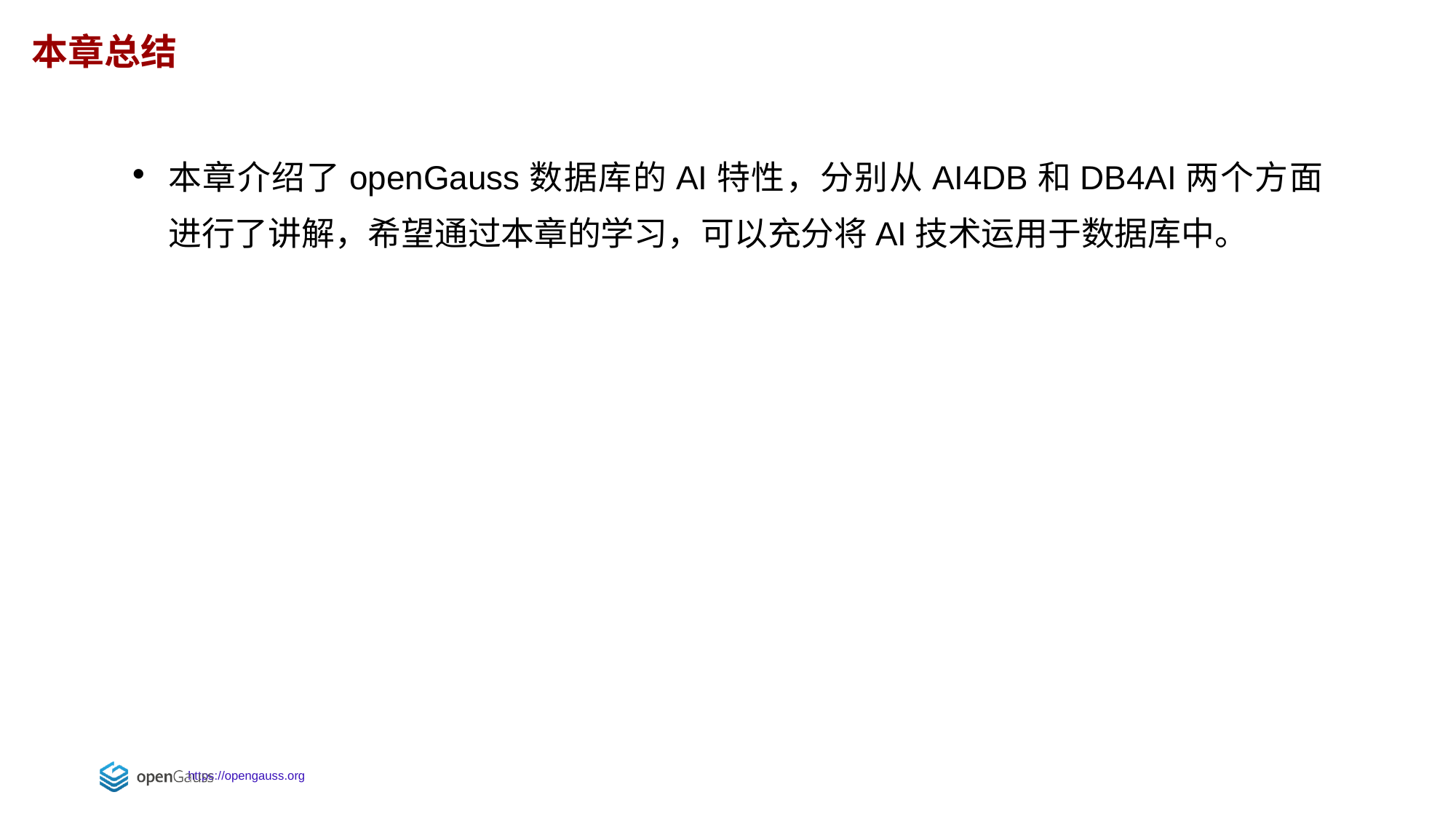

本章总结
本章介绍了openGauss数据库的AI特性，分别从AI4DB和DB4AI两个方面进行了讲解，希望通过本章的学习，可以充分将AI技术运用于数据库中。